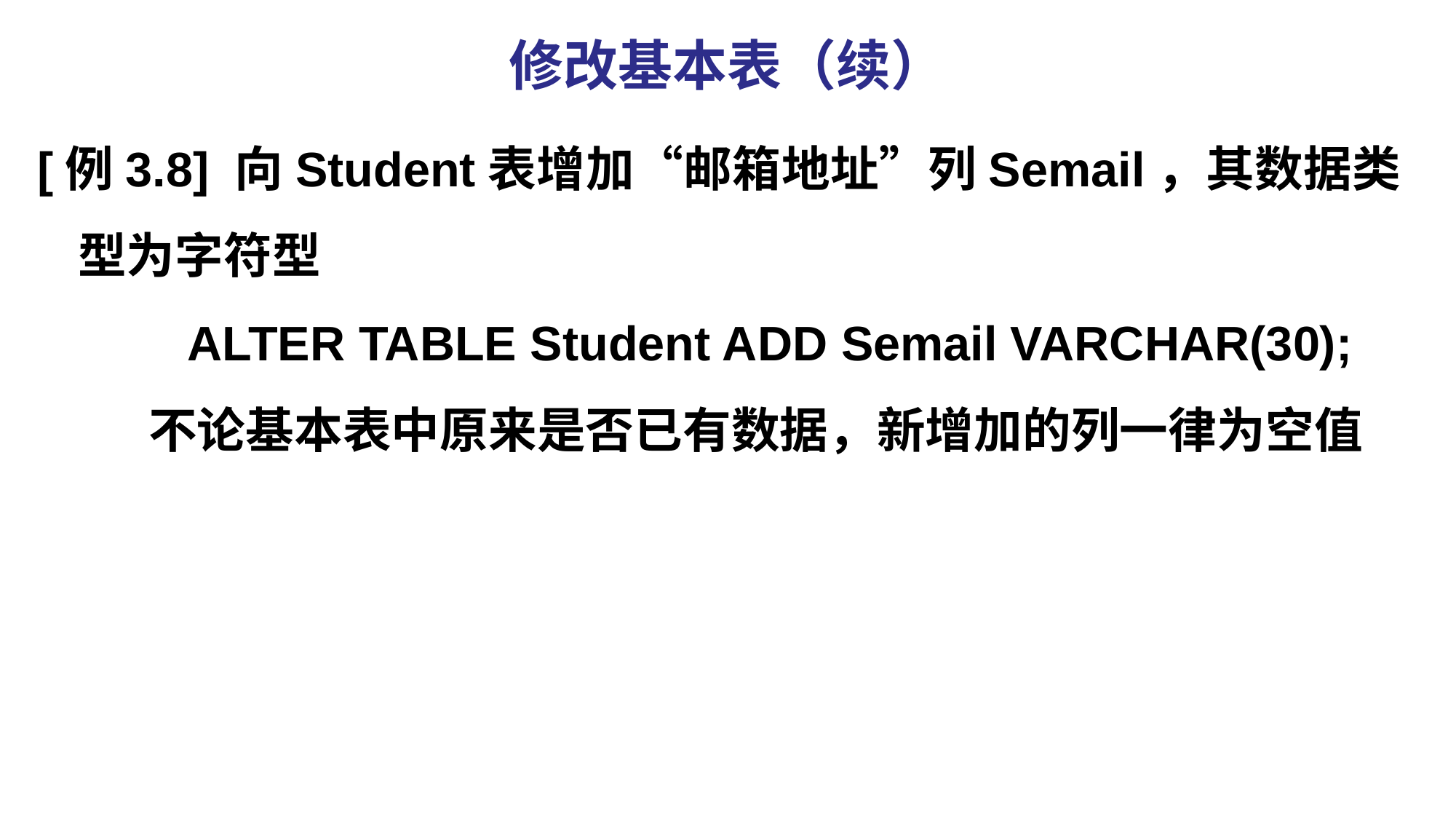

修改基本表（续）
[例3.8] 向Student表增加“邮箱地址”列Semail，其数据类型为字符型
		ALTER TABLE Student ADD Semail VARCHAR(30);
         不论基本表中原来是否已有数据，新增加的列一律为空值